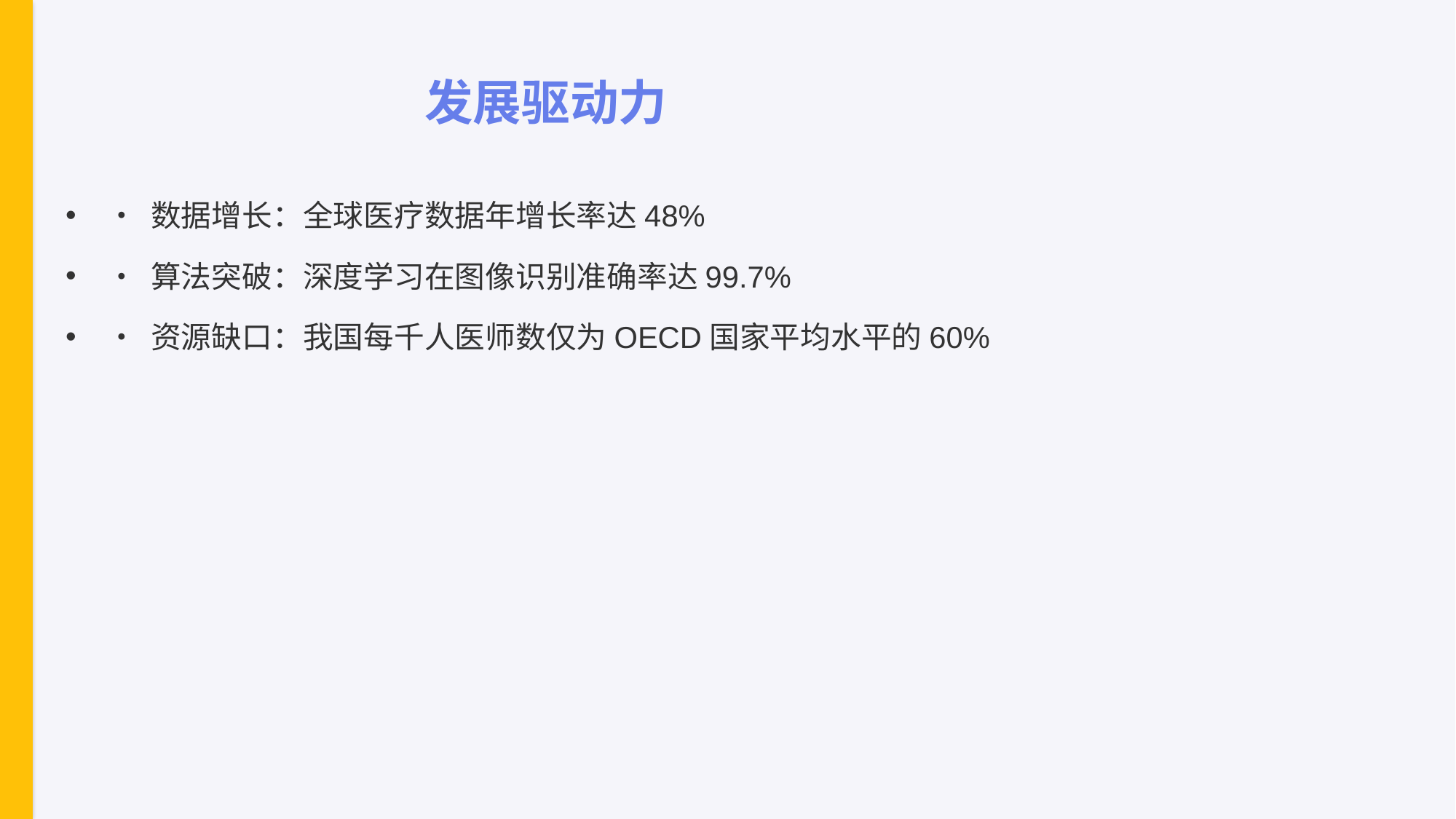

# 发展驱动力
• 数据增长：全球医疗数据年增长率达48%
• 算法突破：深度学习在图像识别准确率达99.7%
• 资源缺口：我国每千人医师数仅为OECD国家平均水平的60%